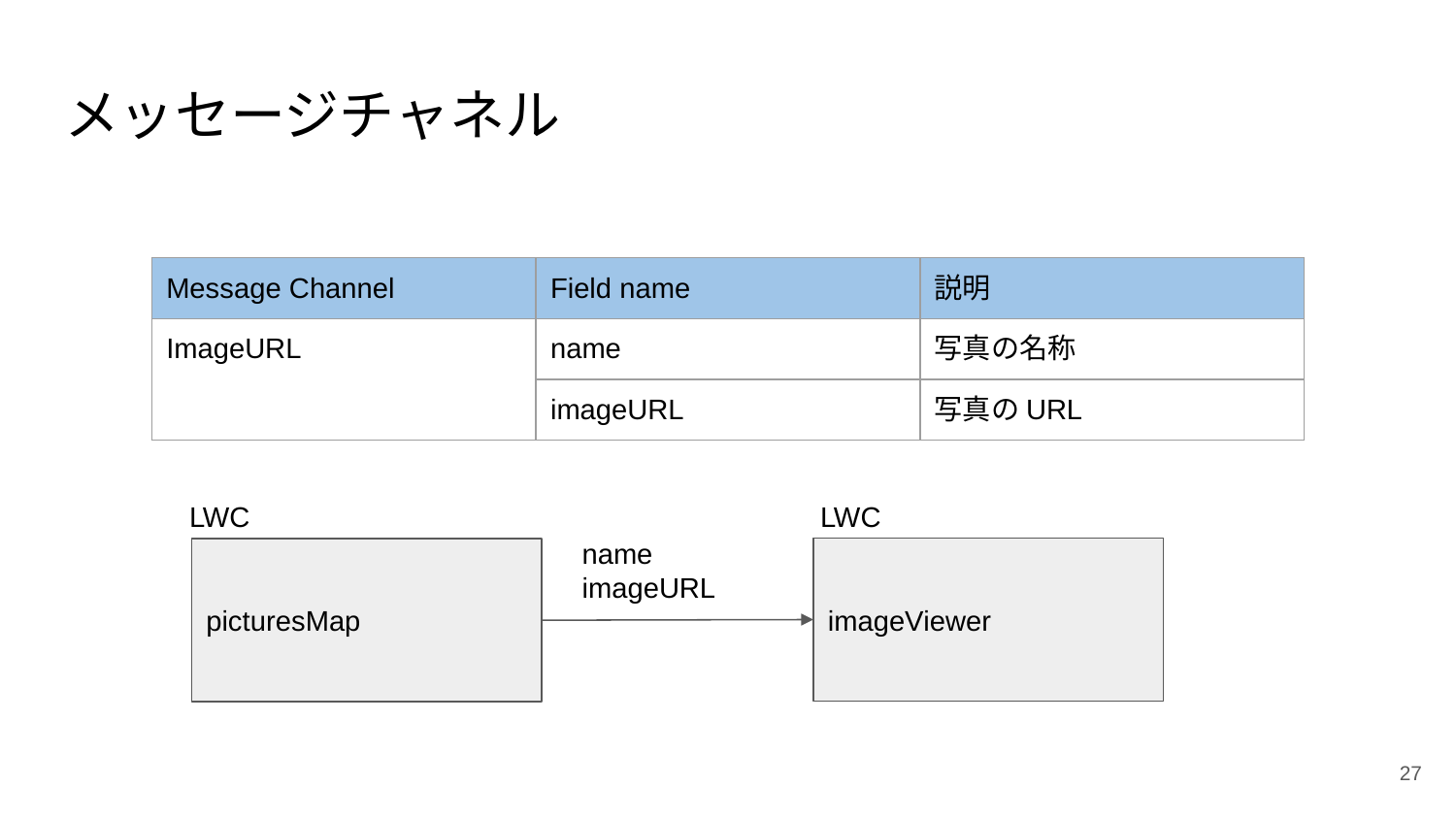

# メッセージチャネル
| Message Channel | Field name | 説明 |
| --- | --- | --- |
| ImageURL | name | 写真の名称 |
|  | imageURL | 写真のURL |
LWC
LWC
name
imageURL
imageViewer
picturesMap
27